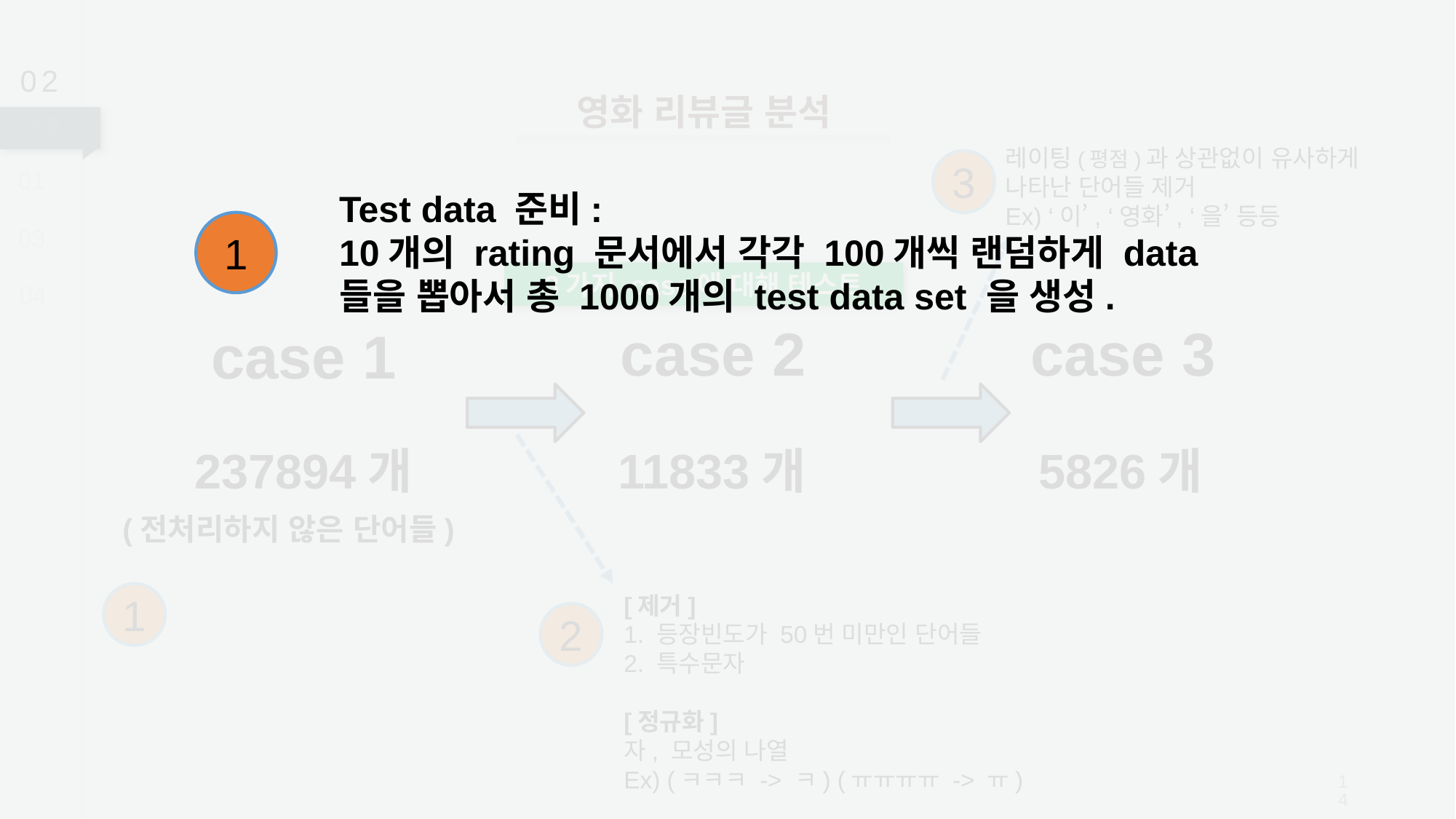

02
영화 리뷰글 분석

목표

레이팅(평점)과 상관없이 유사하게 나타난 단어들 제거
Ex) ‘이’, ‘영화’, ‘을’ 등등
3
01
Test data 준비:
10개의 rating 문서에서 각각 100개씩 랜덤하게 data들을 뽑아서 총 1000개의 test data set 을 생성.
1
03
3가지 case에 대해 테스트
04
case 2
case 3
case 1

237894개
11833개
5826개
(전처리하지 않은 단어들)
1
[제거]
1. 등장빈도가 50번 미만인 단어들
2. 특수문자

[정규화]
자, 모성의 나열
Ex) (ㅋㅋㅋ -> ㅋ) (ㅠㅠㅠㅠ -> ㅠ)
2
14